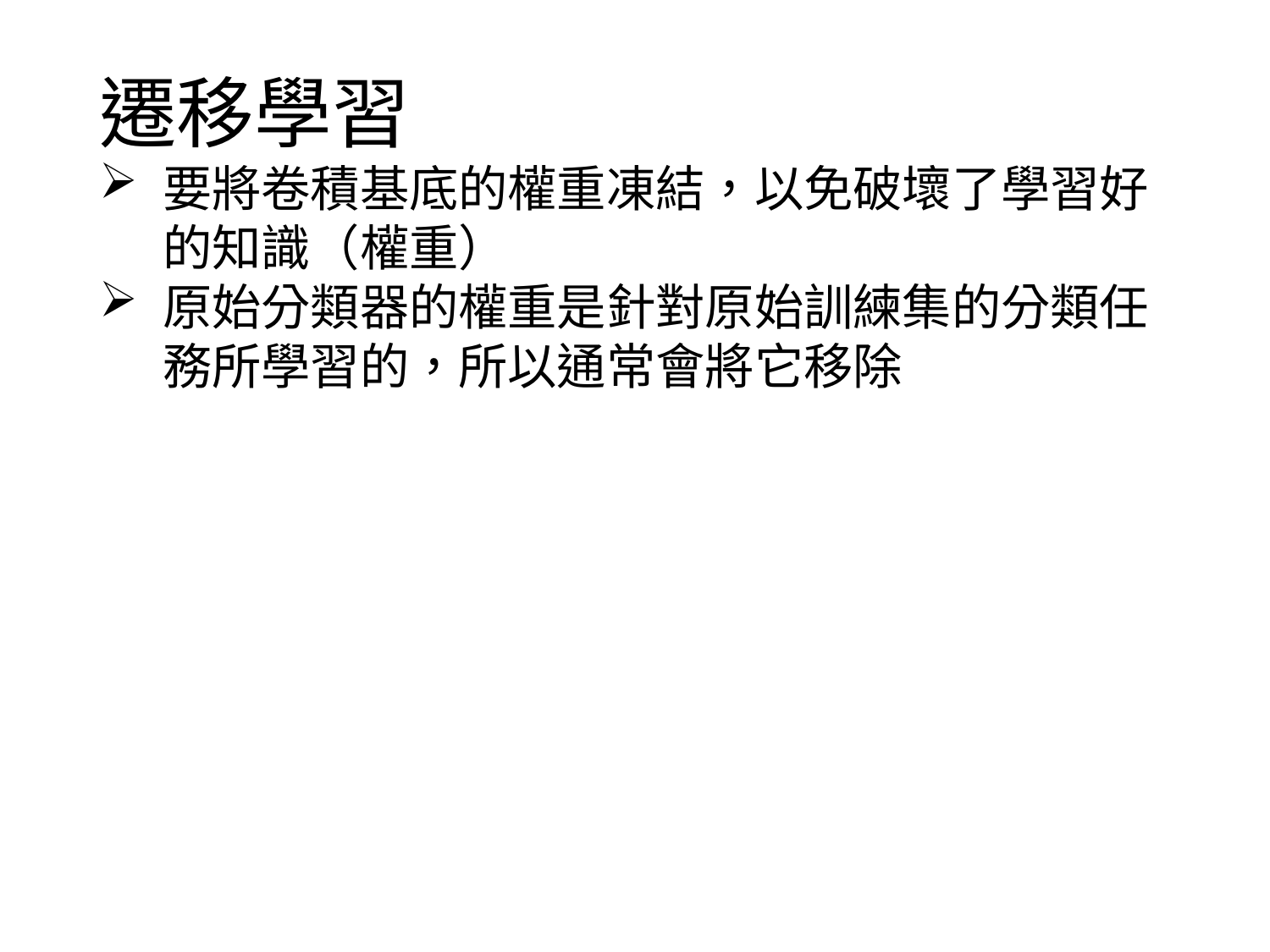

遷移學習
要將卷積基底的權重凍結，以免破壞了學習好的知識（權重）
原始分類器的權重是針對原始訓練集的分類任務所學習的，所以通常會將它移除